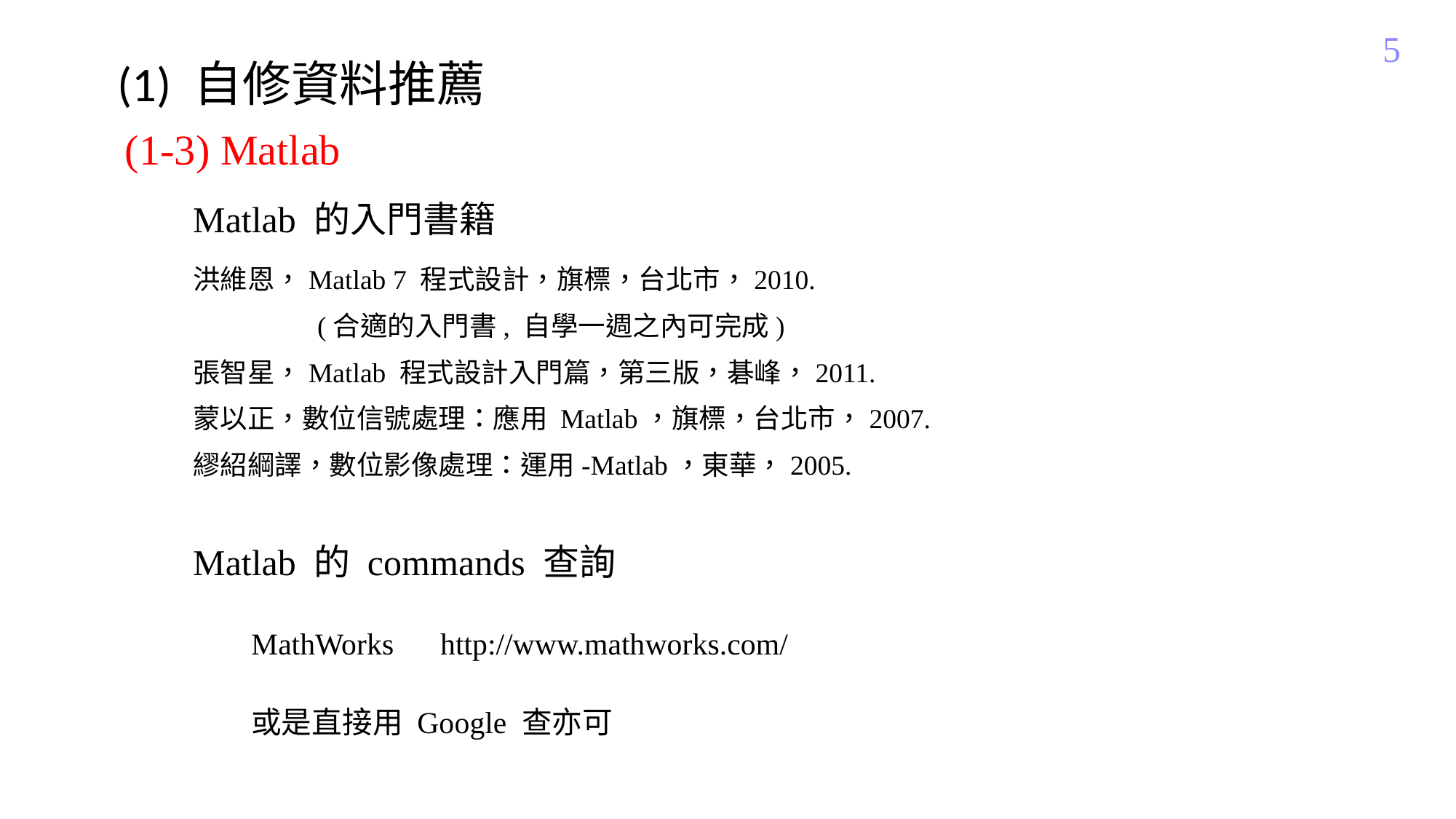

5
(1) 自修資料推薦
(1-3) Matlab
Matlab 的入門書籍
洪維恩，Matlab 7 程式設計，旗標，台北市，2010.
                  (合適的入門書, 自學一週之內可完成)
張智星，Matlab 程式設計入門篇，第三版，碁峰，2011.
蒙以正，數位信號處理：應用 Matlab，旗標，台北市，2007.
繆紹綱譯，數位影像處理：運用-Matlab，東華，2005.
Matlab 的 commands 查詢
MathWorks
http://www.mathworks.com/
或是直接用 Google 查亦可